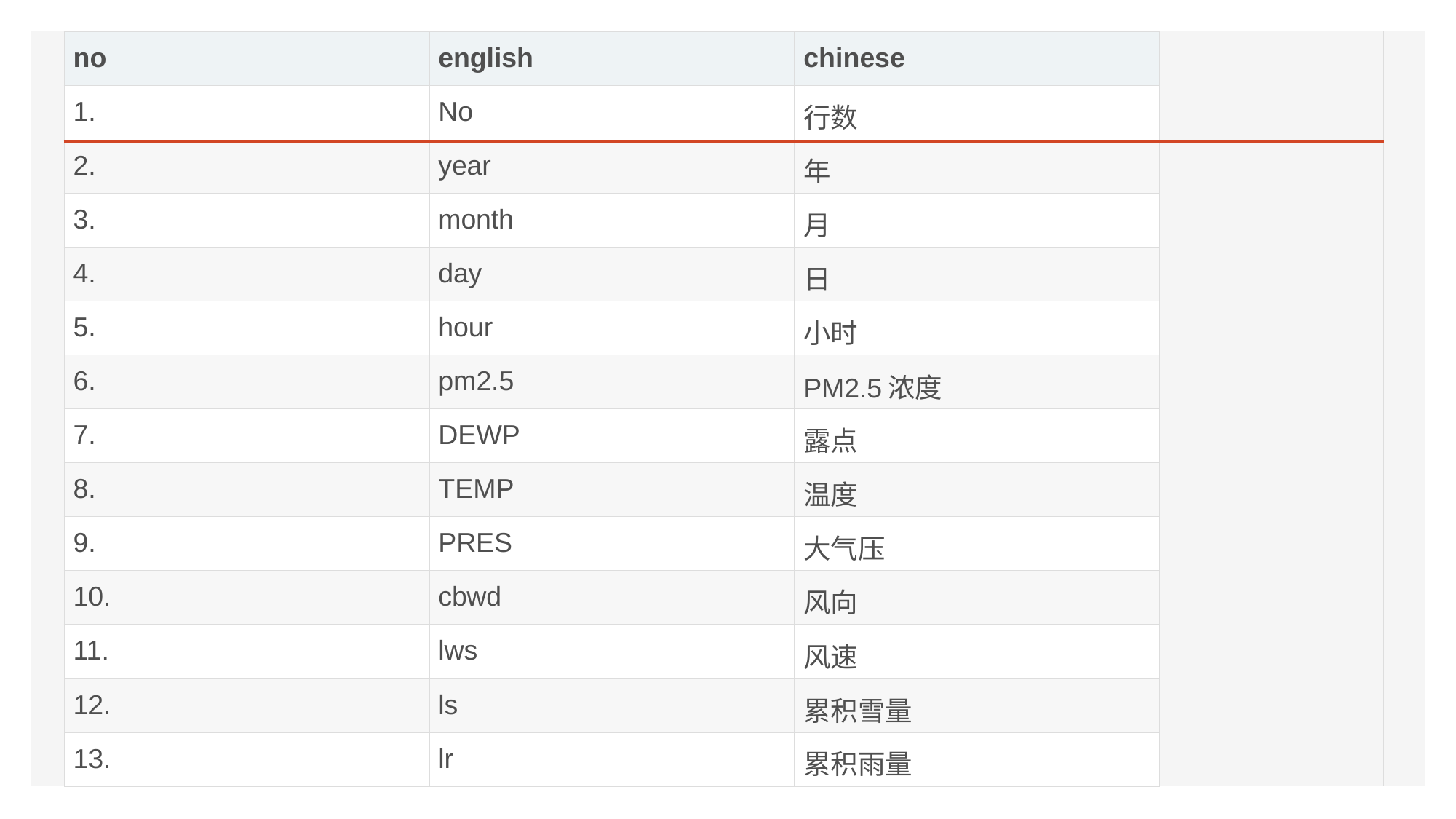

|  | no | english | chinese |  |  |
| --- | --- | --- | --- | --- | --- |
|  | 1. | No | 行数 |  |  |
|  | 2. | year | 年 |  |  |
|  | 3. | month | 月 |  |  |
|  | 4. | day | 日 |  |  |
|  | 5. | hour | 小时 |  |  |
|  | 6. | pm2.5 | PM2.5浓度 |  |  |
|  | 7. | DEWP | 露点 |  |  |
|  | 8. | TEMP | 温度 |  |  |
|  | 9. | PRES | 大气压 |  |  |
|  | 10. | cbwd | 风向 |  |  |
|  | 11. | lws | 风速 |  |  |
|  | 12. | ls | 累积雪量 |  |  |
|  | 13. | lr | 累积雨量 |  |  |